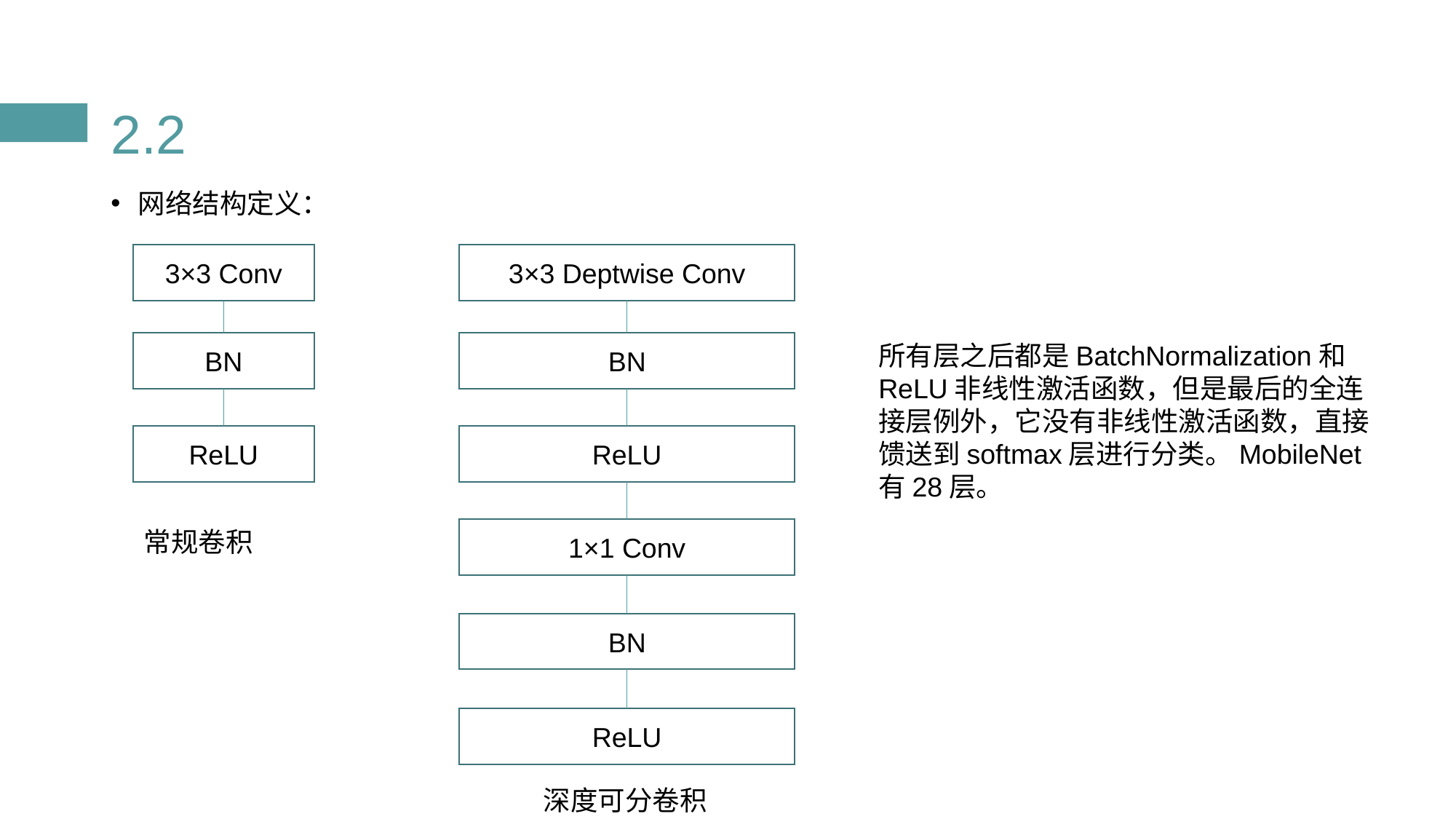

# 2.2
网络结构定义：
3×3 Conv
3×3 Deptwise Conv
BN
BN
所有层之后都是BatchNormalization和ReLU非线性激活函数，但是最后的全连接层例外，它没有非线性激活函数，直接馈送到softmax层进行分类。MobileNet有28层。
ReLU
ReLU
常规卷积
1×1 Conv
BN
ReLU
深度可分卷积